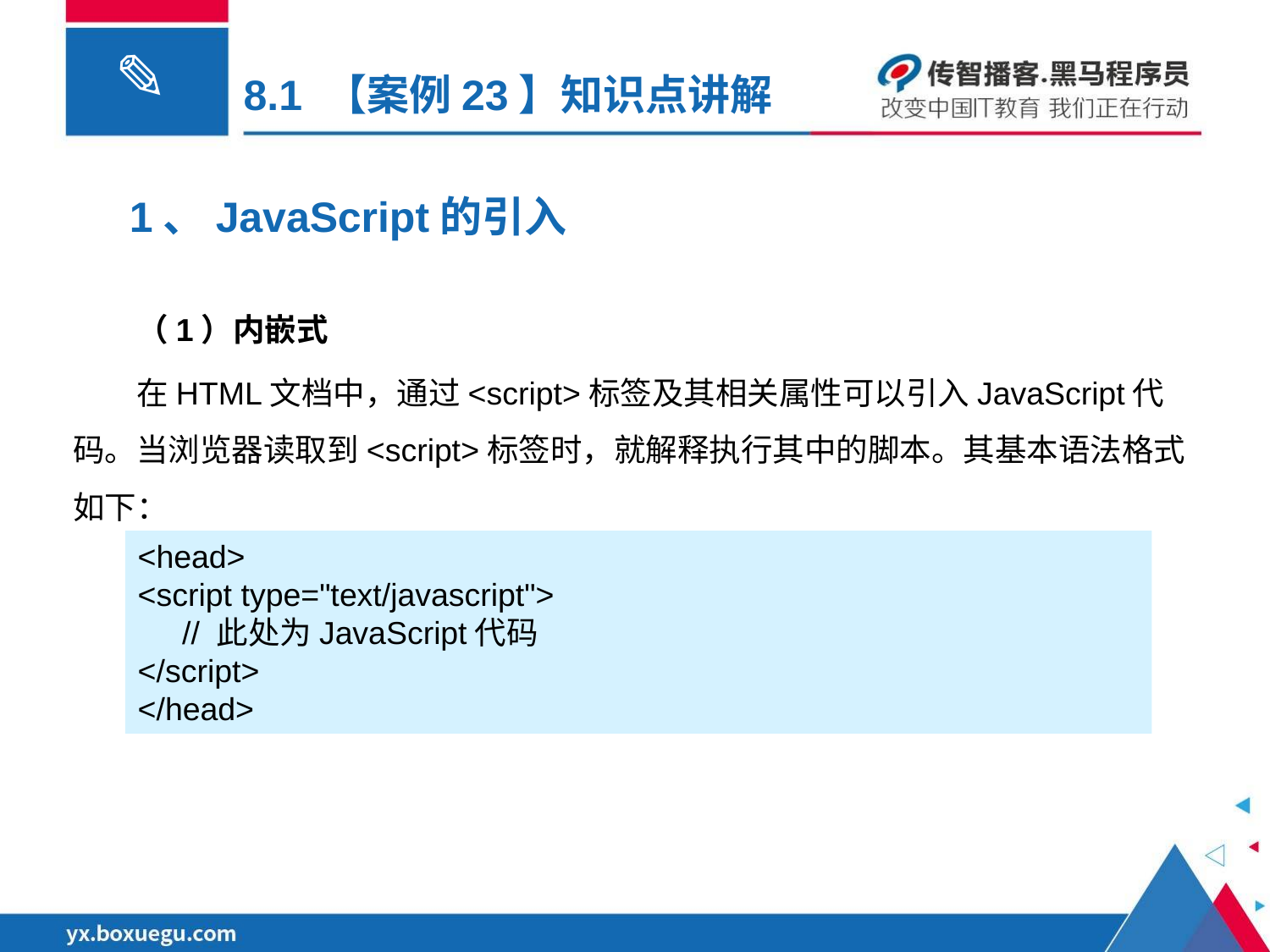

# 8.1 【案例23】知识点讲解
1、JavaScript的引入
（1）内嵌式
在HTML文档中，通过<script>标签及其相关属性可以引入JavaScript代码。当浏览器读取到<script>标签时，就解释执行其中的脚本。其基本语法格式如下：
<head>
<script type="text/javascript">
     // 此处为JavaScript代码
</script>
</head>